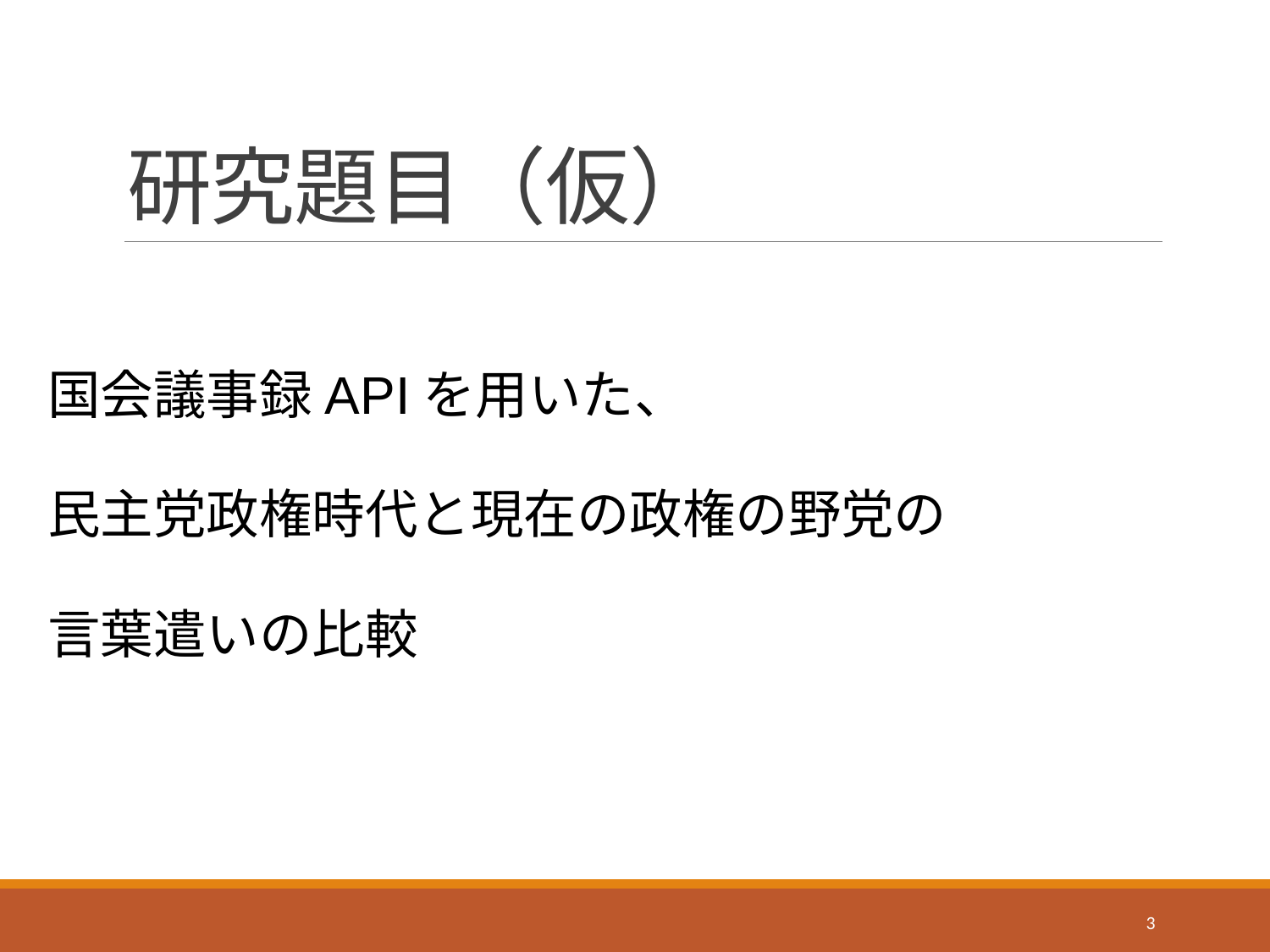

# 研究題目（仮）
国会議事録APIを用いた、
民主党政権時代と現在の政権の野党の
言葉遣いの比較
3